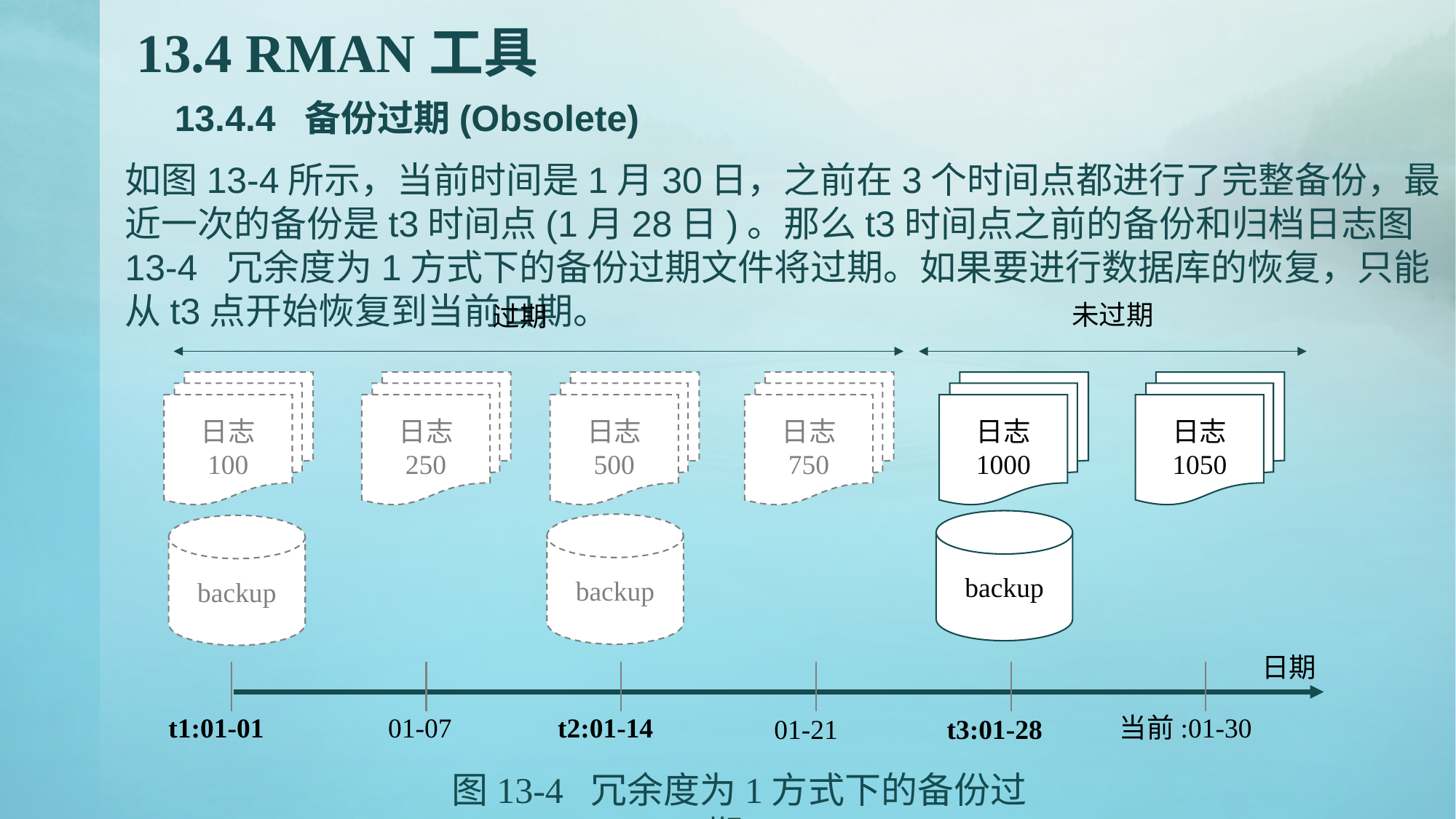

# 13.4 RMAN工具 13.4.4  备份过期(Obsolete)
如图13-4所示，当前时间是1月30日，之前在3个时间点都进行了完整备份，最近一次的备份是t3时间点(1月28日)。那么t3时间点之前的备份和归档日志图13-4  冗余度为1方式下的备份过期文件将过期。如果要进行数据库的恢复，只能从t3点开始恢复到当前日期。

未过期
过期
日志
100
日志
250
日志
500
日志
750
日志
1000
日志
1050
backup
backup
backup
日期
当前:01-30
t1:01-01
01-07
t2:01-14
t3:01-28
01-21
图13-4  冗余度为1方式下的备份过期